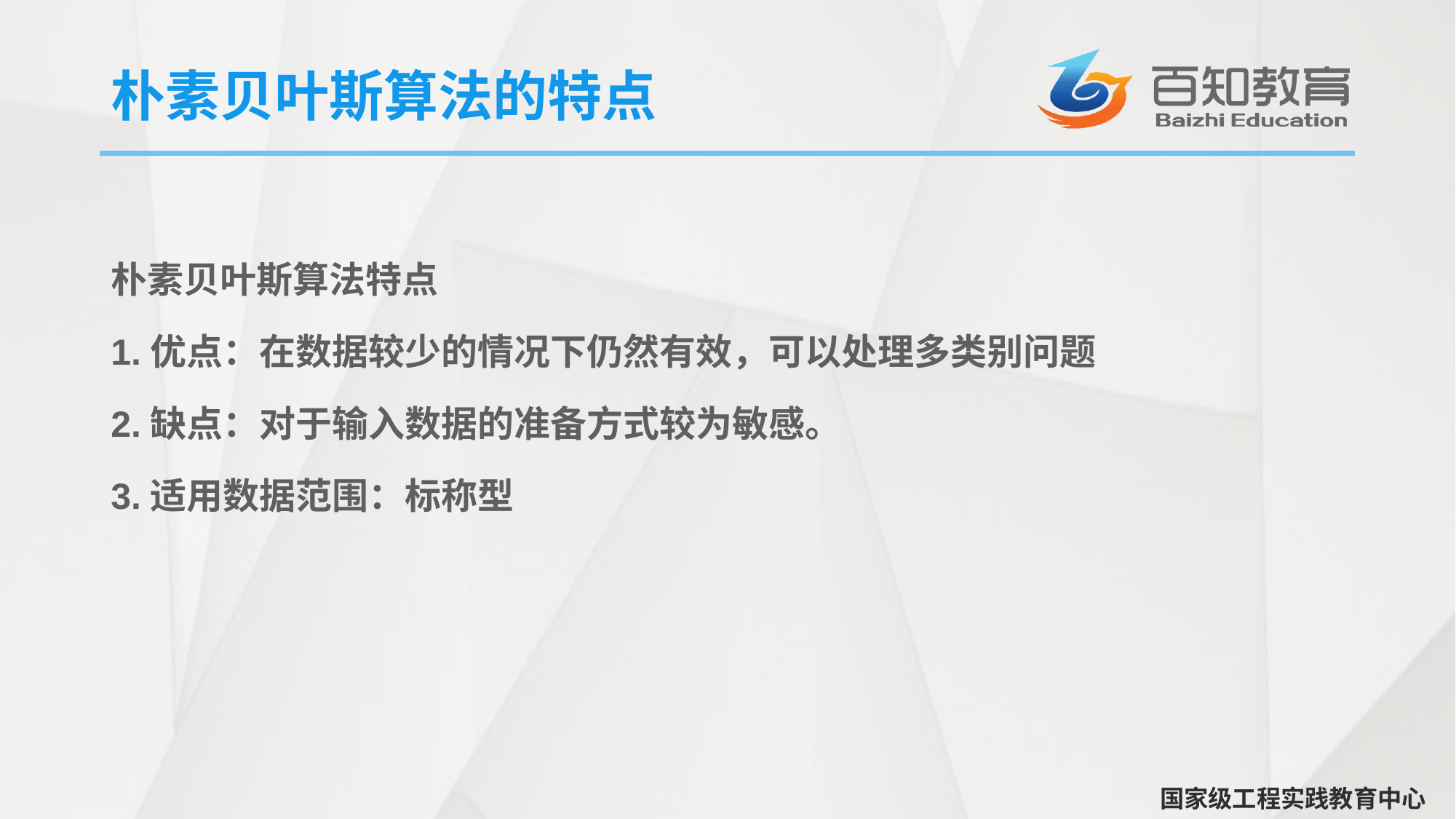

# 朴素贝叶斯算法的特点

朴素贝叶斯算法特点
1.优点：在数据较少的情况下仍然有效，可以处理多类别问题
2.缺点：对于输入数据的准备方式较为敏感。
3.适用数据范围：标称型